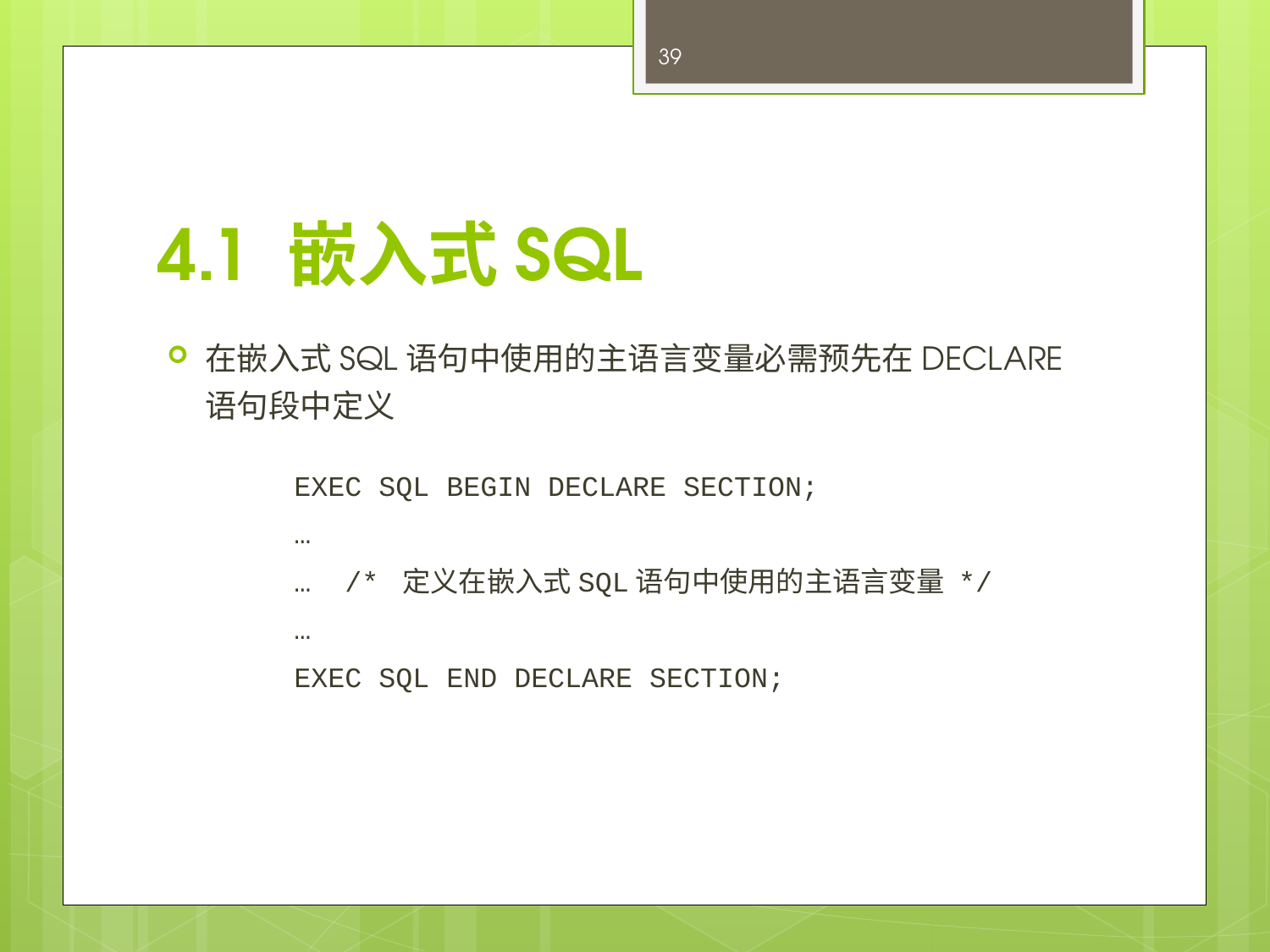

39
# 4.1 嵌入式SQL
在嵌入式SQL语句中使用的主语言变量必需预先在DECLARE语句段中定义

	EXEC SQL BEGIN DECLARE SECTION;
	…
	…  /* 定义在嵌入式SQL语句中使用的主语言变量 */
	…
	EXEC SQL END DECLARE SECTION;